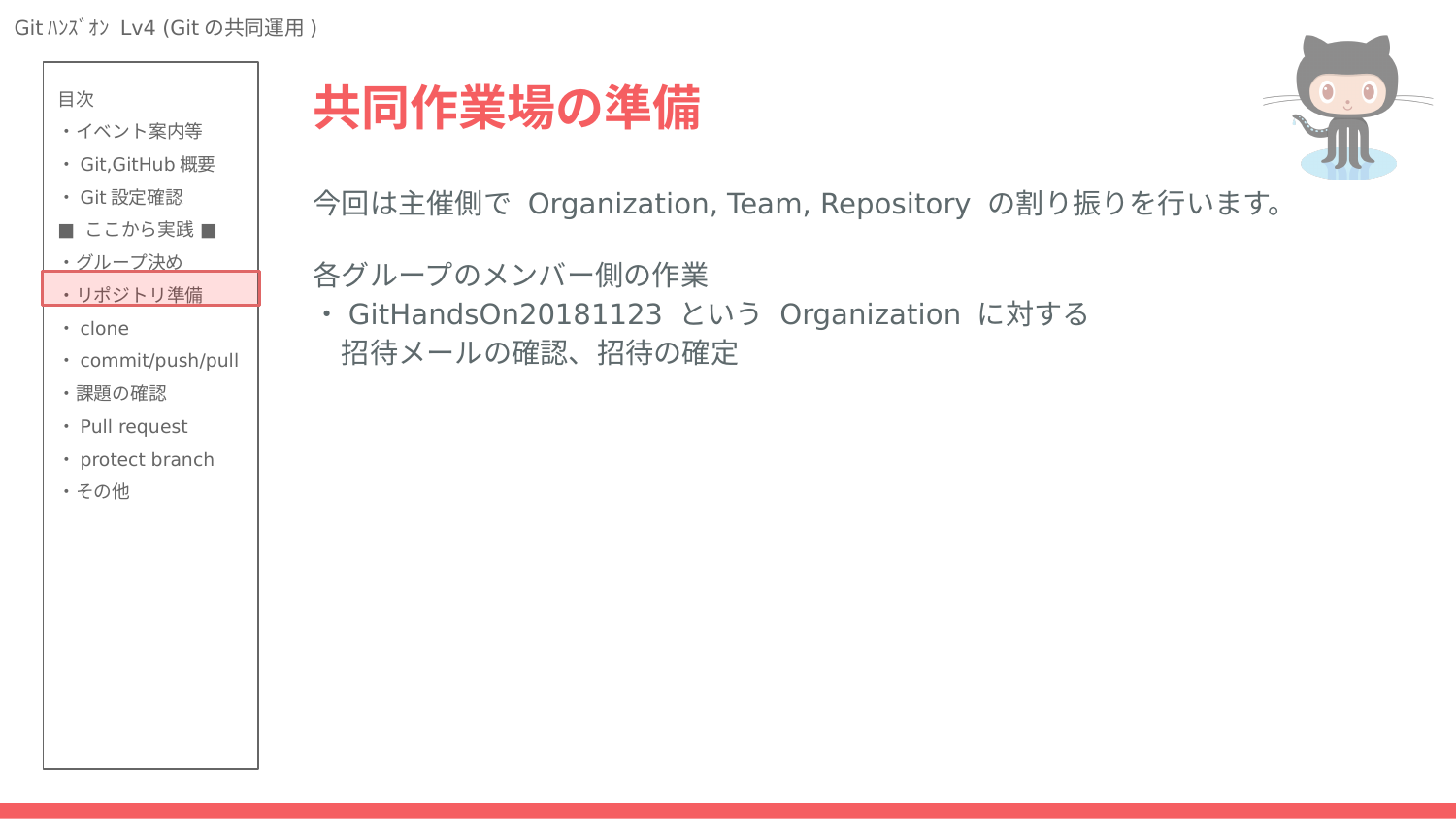

# 共同作業場の準備
今回は主催側で Organization, Team, Repository の割り振りを行います。
各グループのメンバー側の作業
・GitHandsOn20181123 という Organization に対する
　招待メールの確認、招待の確定